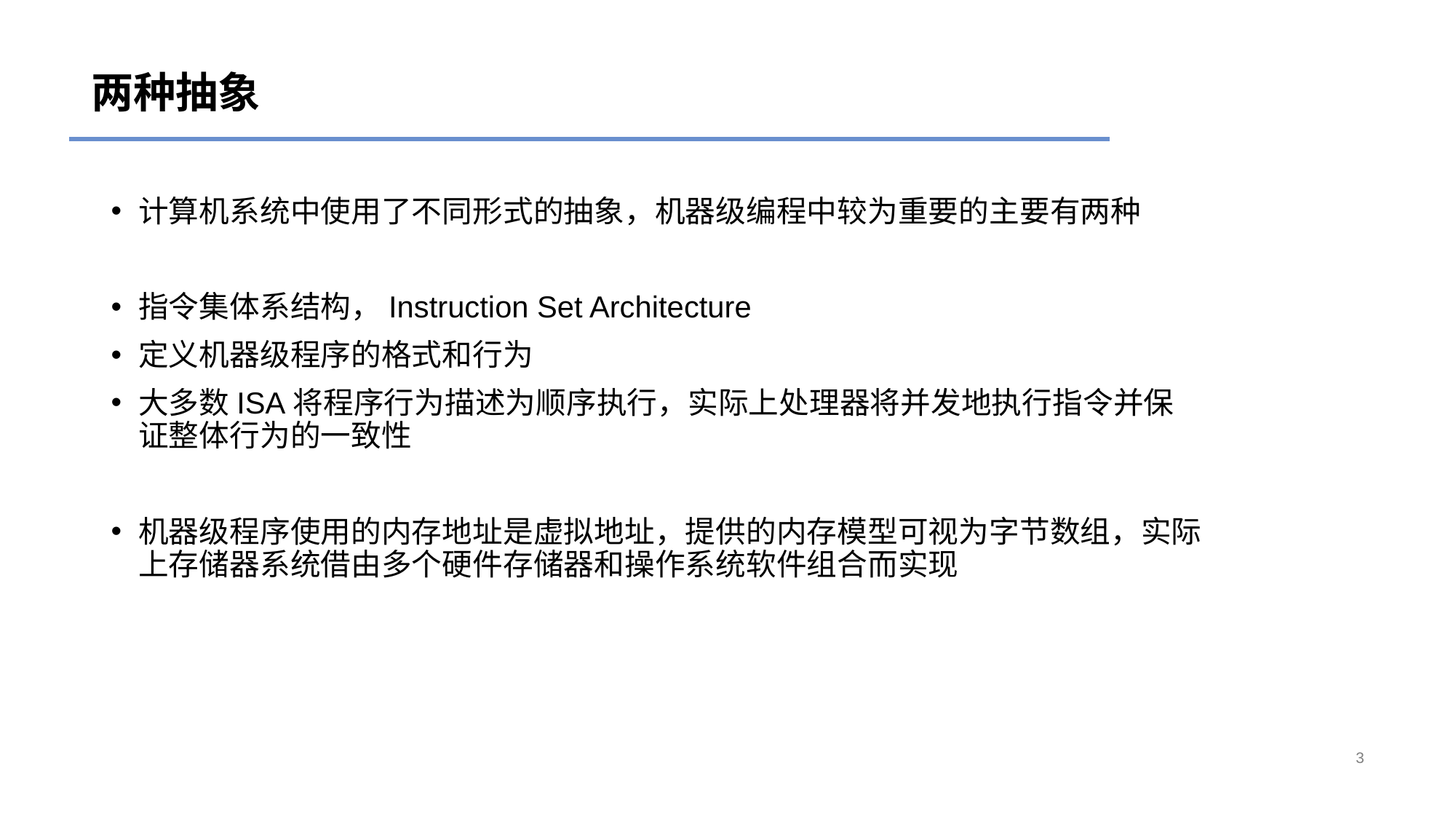

# 两种抽象
计算机系统中使用了不同形式的抽象，机器级编程中较为重要的主要有两种

指令集体系结构，Instruction Set Architecture
定义机器级程序的格式和行为
大多数ISA将程序行为描述为顺序执行，实际上处理器将并发地执行指令并保证整体行为的一致性

机器级程序使用的内存地址是虚拟地址，提供的内存模型可视为字节数组，实际上存储器系统借由多个硬件存储器和操作系统软件组合而实现

3